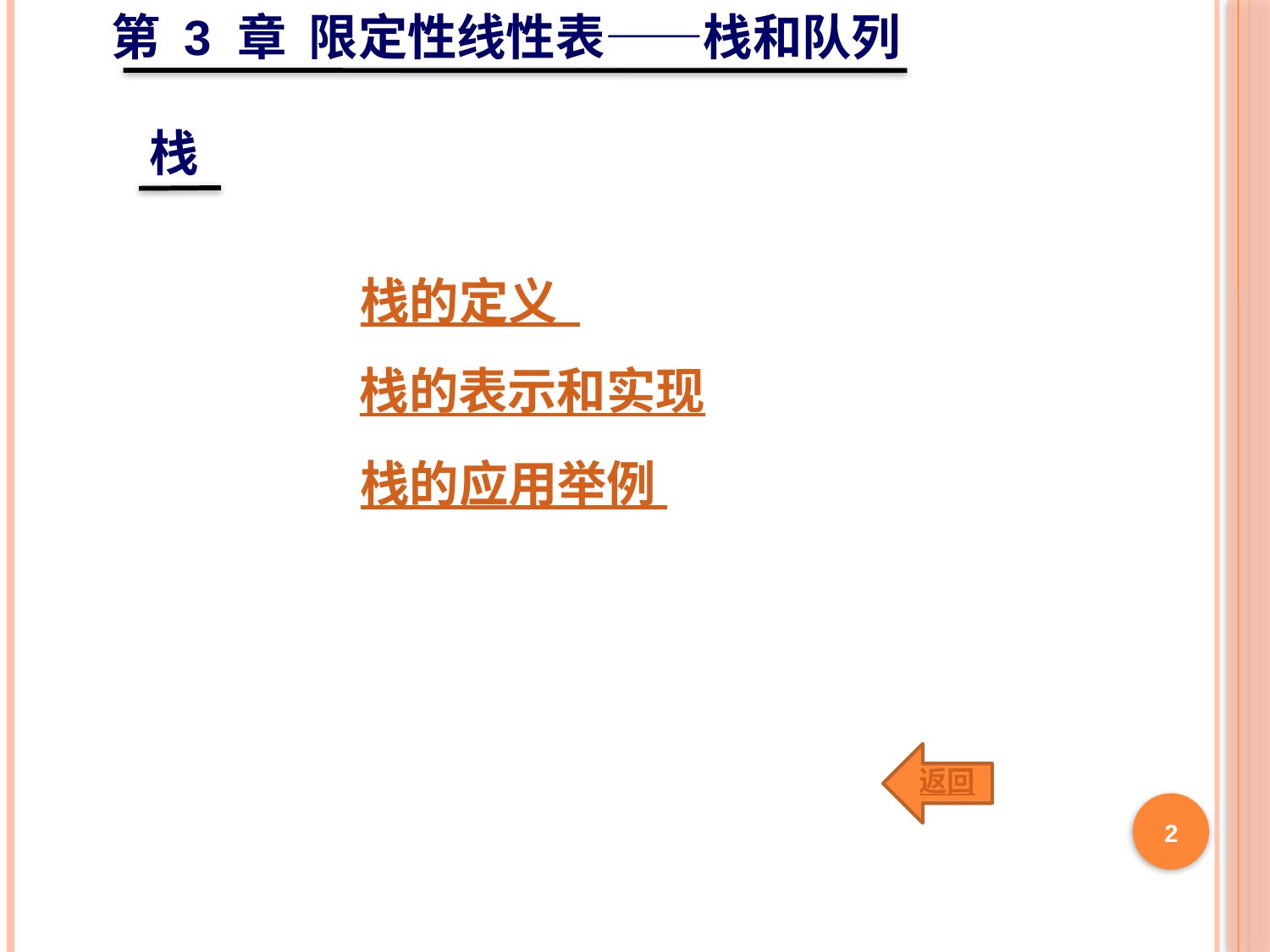

第 3 章  限定性线性表——栈和队列
栈
栈的定义
栈的表示和实现
栈的应用举例
返回
2